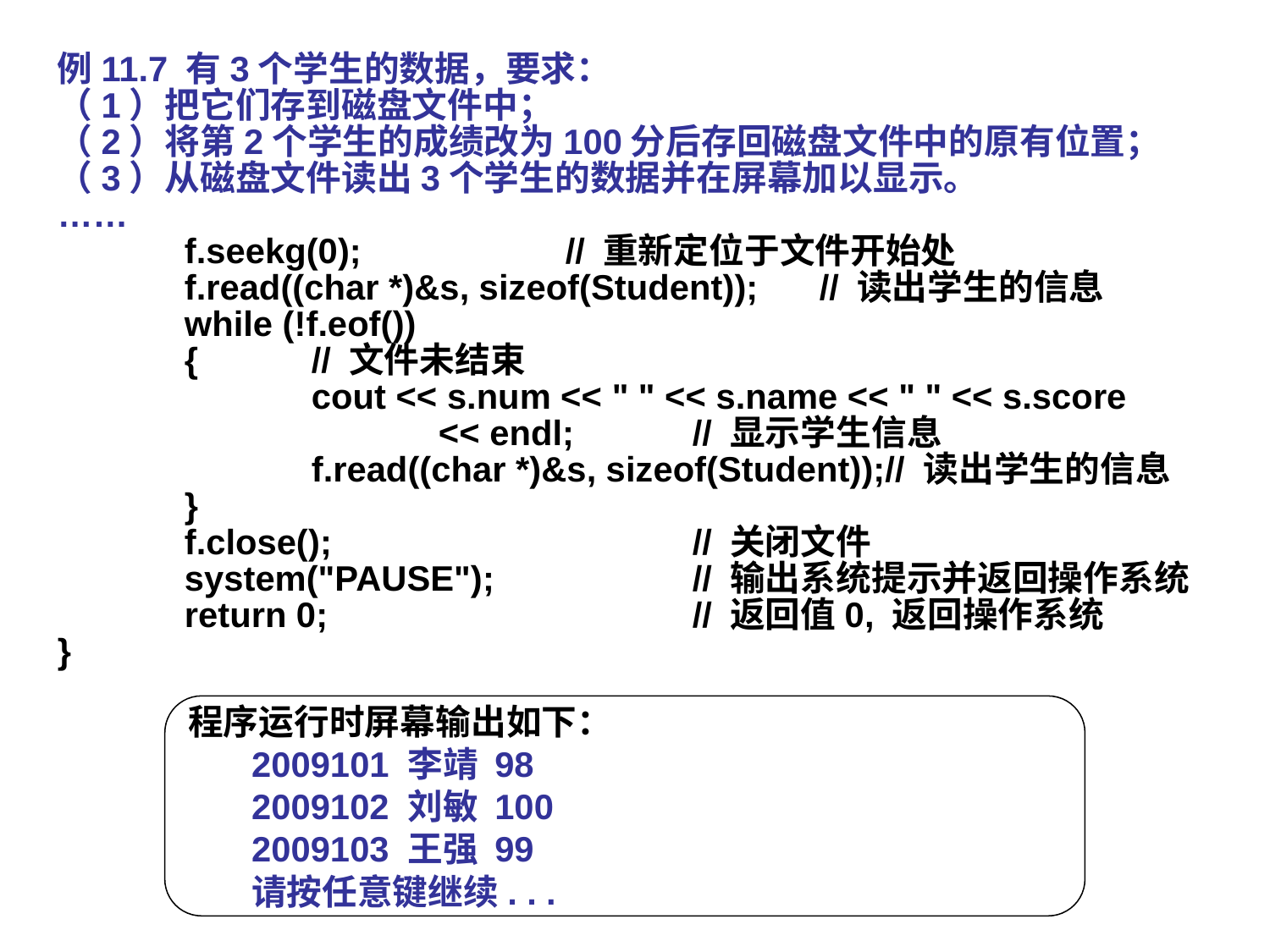

例11.7 有3个学生的数据，要求：
（1）把它们存到磁盘文件中；
（2）将第2个学生的成绩改为100分后存回磁盘文件中的原有位置；
（3）从磁盘文件读出3个学生的数据并在屏幕加以显示。
……
	f.seekg(0);		// 重新定位于文件开始处
	f.read((char *)&s, sizeof(Student));	// 读出学生的信息
	while (!f.eof())
	{	// 文件未结束
		cout << s.num << " " << s.name << " " << s.score
			<< endl;	// 显示学生信息
		f.read((char *)&s, sizeof(Student));// 读出学生的信息
	}
	f.close();			// 关闭文件
	system("PAUSE");            	// 输出系统提示并返回操作系统
	return 0;                    		// 返回值0, 返回操作系统
}
程序运行时屏幕输出如下：
2009101 李靖 98
2009102 刘敏 100
2009103 王强 99
请按任意键继续. . .